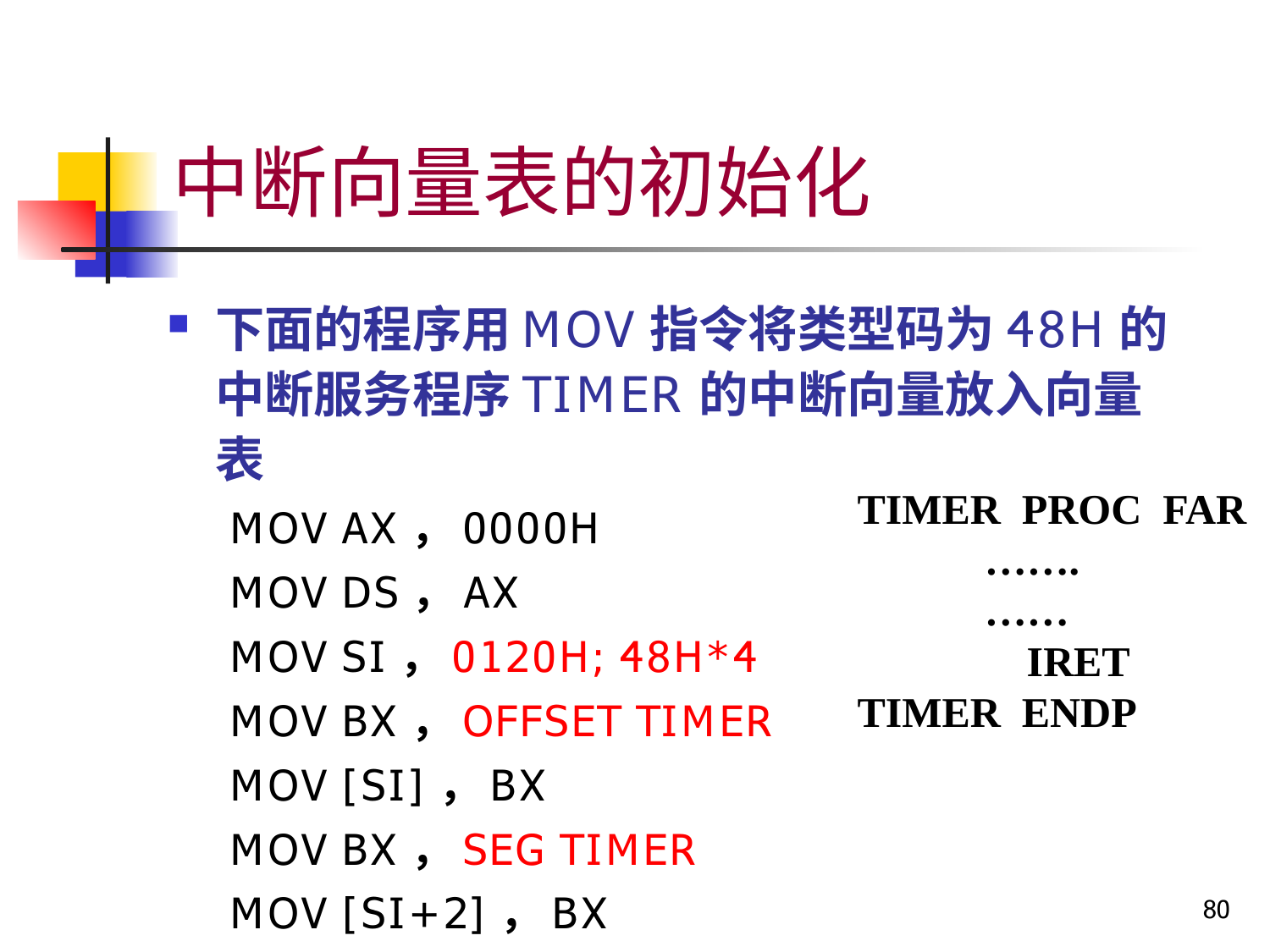

# 中断向量表的初始化
下面的程序用MOV指令将类型码为48H的中断服务程序TIMER的中断向量放入向量表
MOV AX，0000H
MOV DS，AX
MOV SI，0120H; 48H*4
MOV BX，OFFSET TIMER
MOV [SI]，BX
MOV BX，SEG TIMER
MOV [SI+2]，BX
TIMER  PROC  FAR
            …….
            ……
                IRET
TIMER  ENDP
80